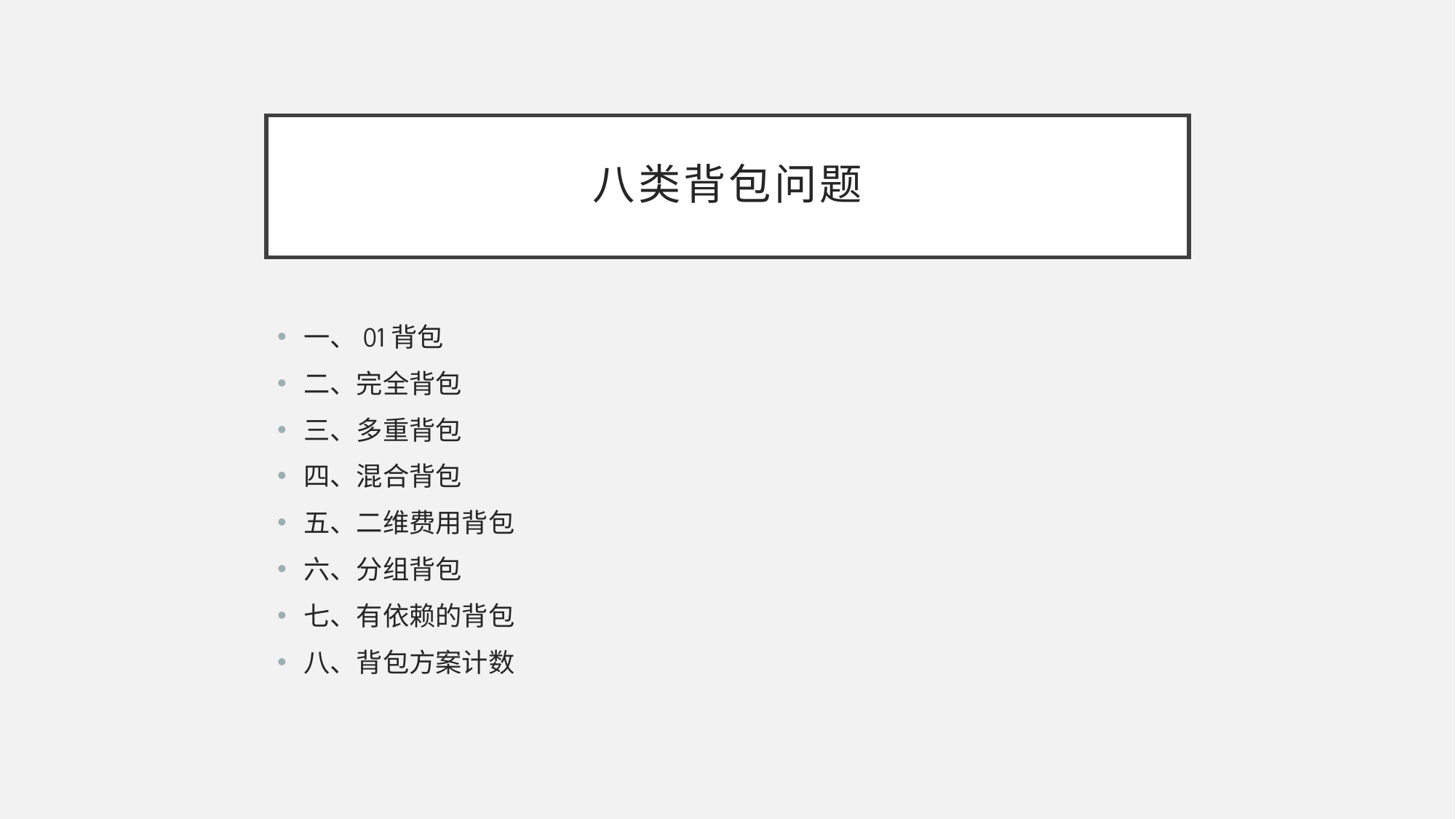

# 八类背包问题
一、01背包
二、完全背包
三、多重背包
四、混合背包
五、二维费用背包
六、分组背包
七、有依赖的背包
八、背包方案计数